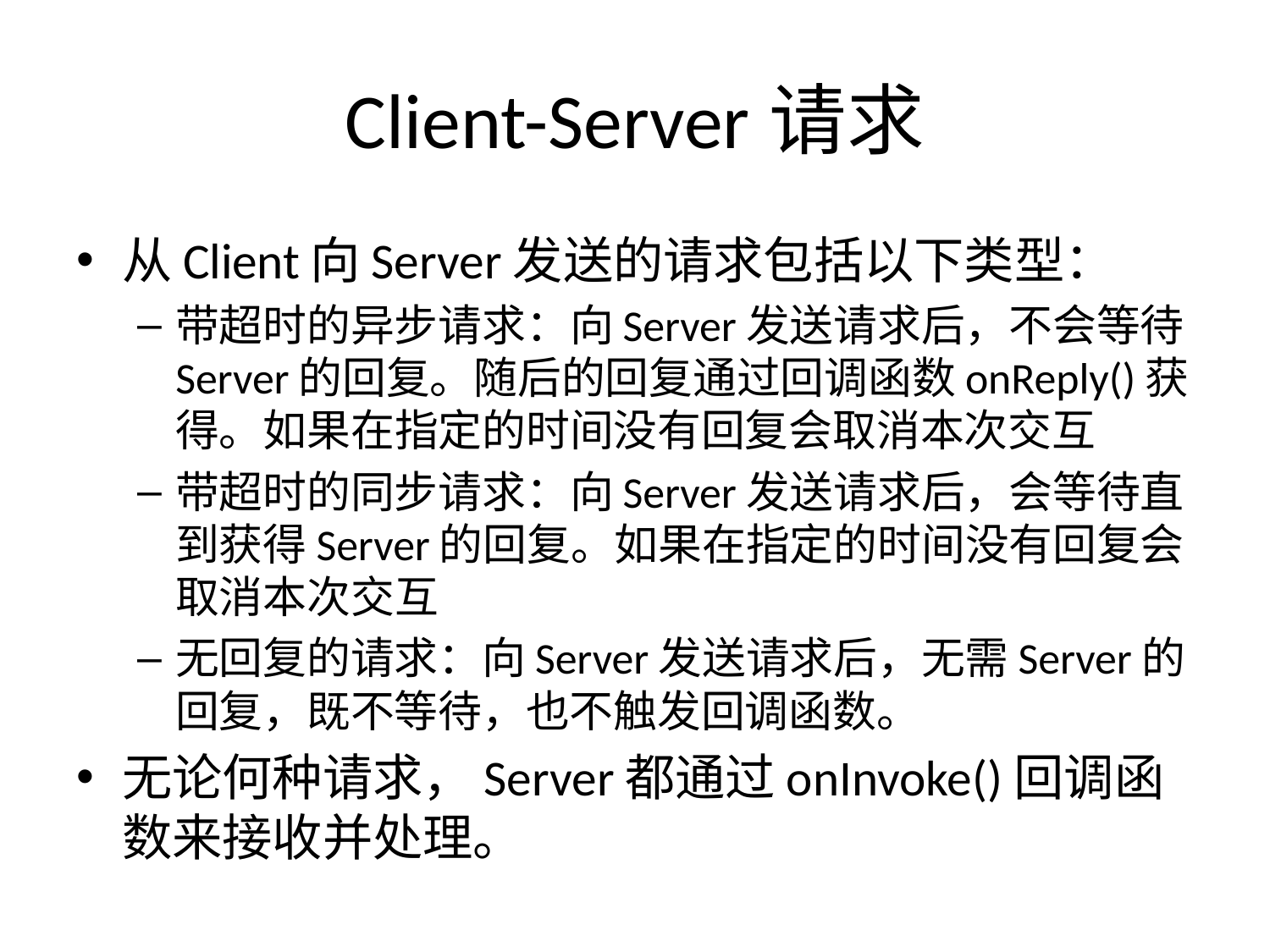

# Client-Server请求
从Client向Server发送的请求包括以下类型：
带超时的异步请求：向Server发送请求后，不会等待Server的回复。随后的回复通过回调函数onReply()获得。如果在指定的时间没有回复会取消本次交互
带超时的同步请求：向Server发送请求后，会等待直到获得Server的回复。如果在指定的时间没有回复会取消本次交互
无回复的请求：向Server发送请求后，无需Server的回复，既不等待，也不触发回调函数。
无论何种请求，Server都通过onInvoke()回调函数来接收并处理。